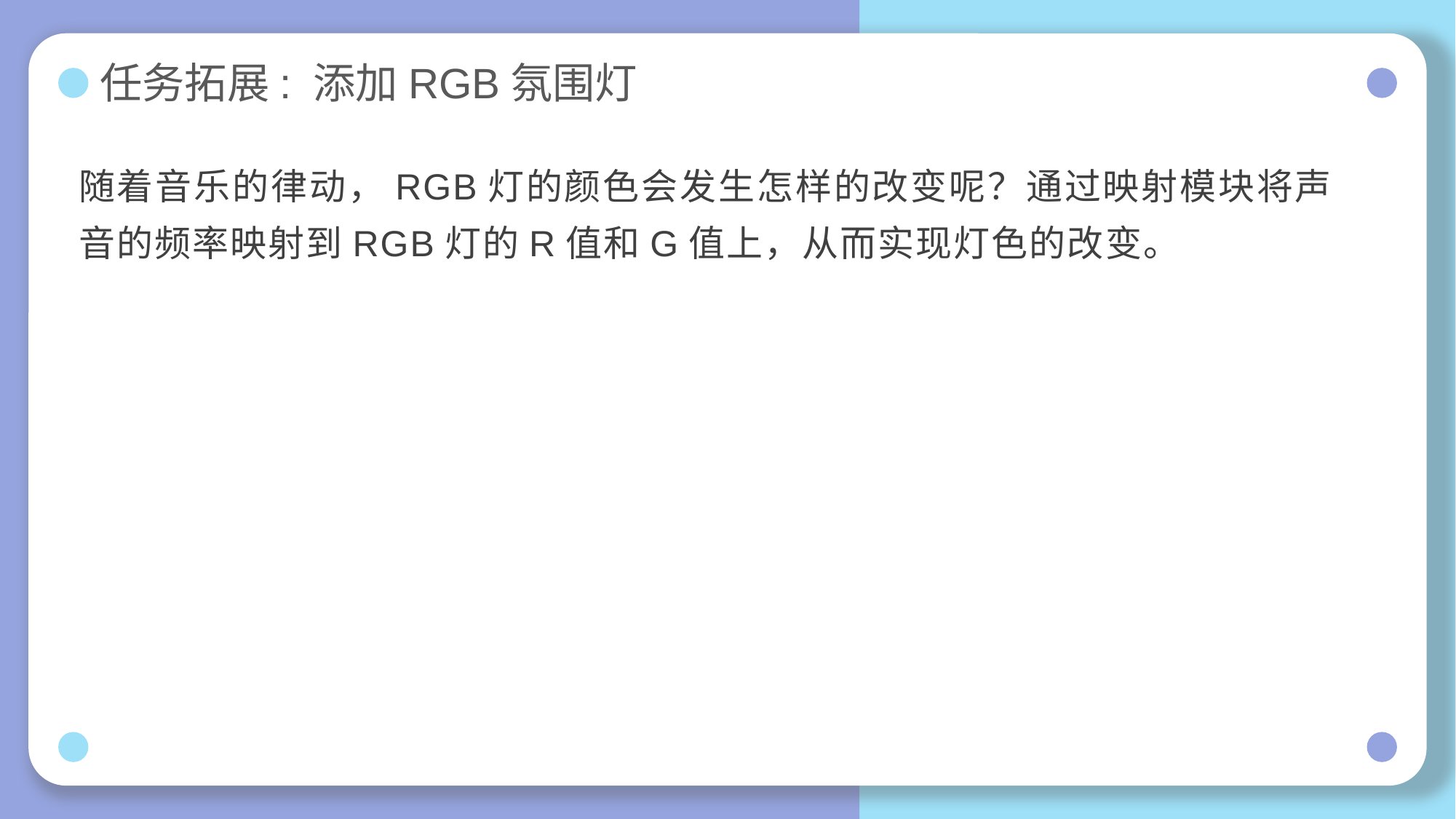

# 任务拓展: 添加RGB氛围灯
随着音乐的律动，RGB灯的颜色会发生怎样的改变呢？通过映射模块将声音的频率映射到RGB灯的R值和G值上，从而实现灯色的改变。